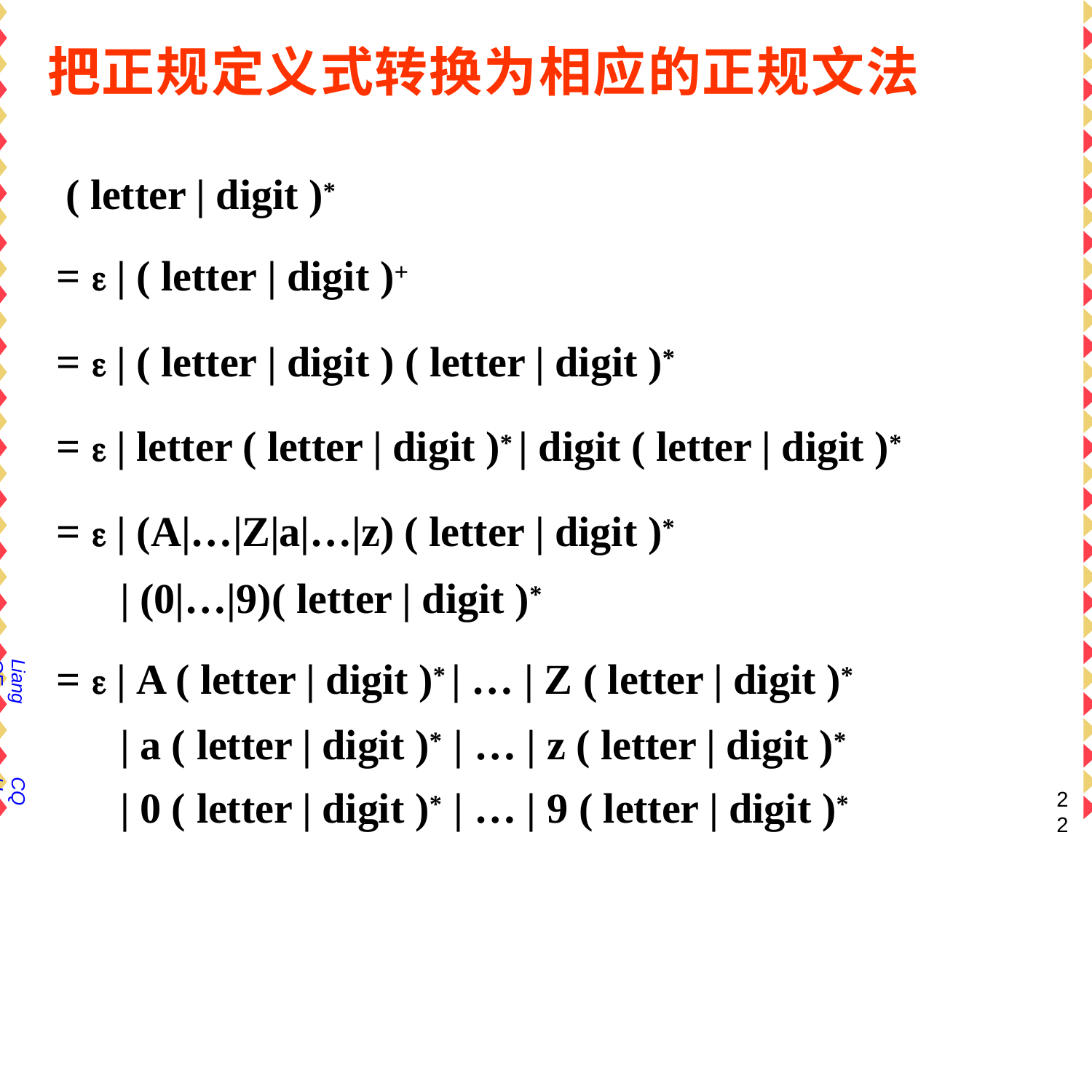

# 把正规定义式转换为相应的正规文法
( letter | digit )*
= ε | ( letter | digit )+
= ε | ( letter | digit ) ( letter | digit )*
= ε | letter ( letter | digit )* | digit ( letter | digit )*
= ε | (A|…|Z|a|…|z) ( letter | digit )*
| (0|…|9)( letter | digit )*
= ε | A ( letter | digit )* | … | Z ( letter | digit )*
| a ( letter | digit )*  | … | z ( letter | digit )*
| 0 ( letter | digit )*  | … | 9 ( letter | digit )*
Liang GE
CQU
22